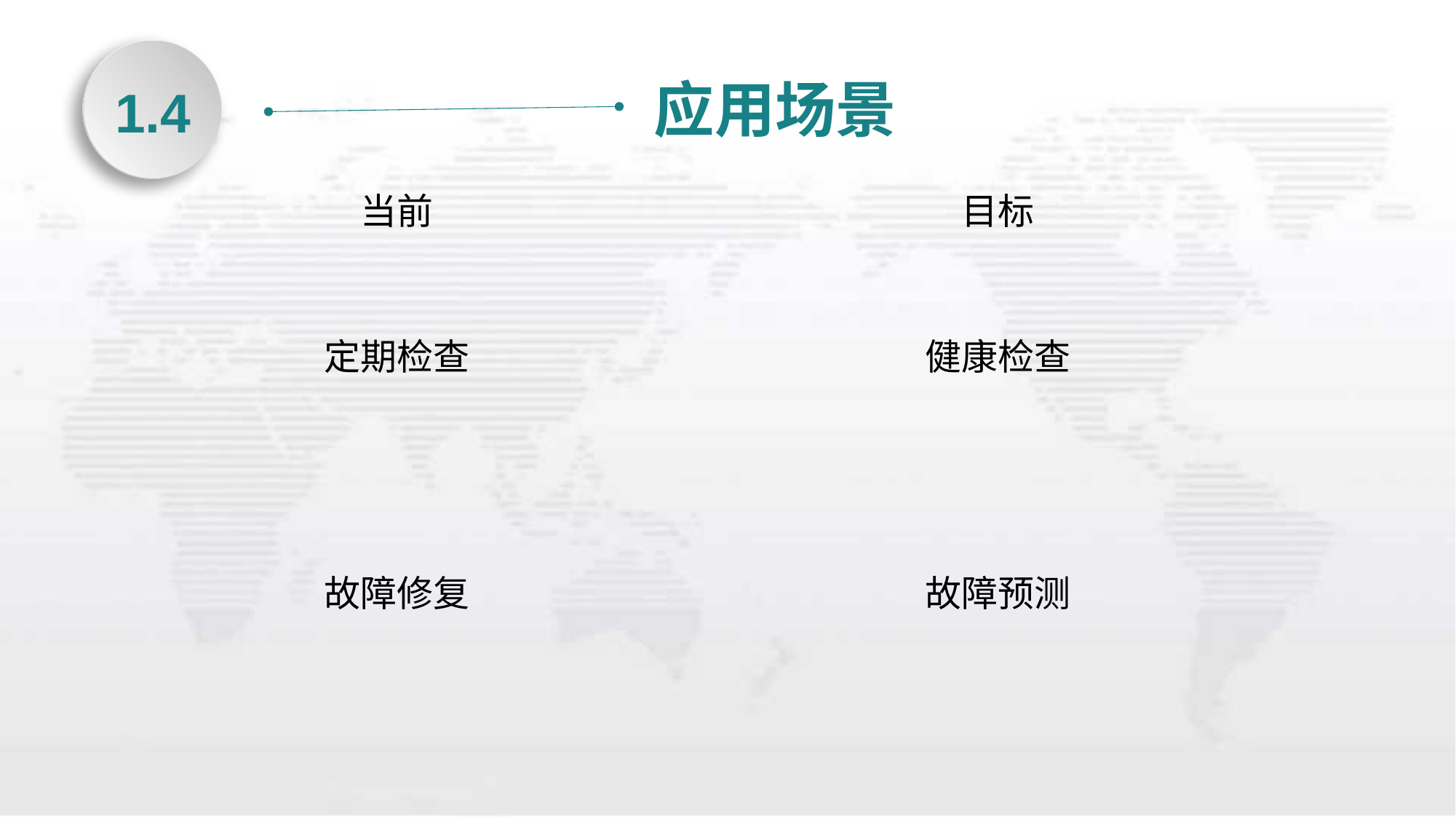

应用场景
1.4
当前
目标
健康检查
定期检查
故障修复
故障预测